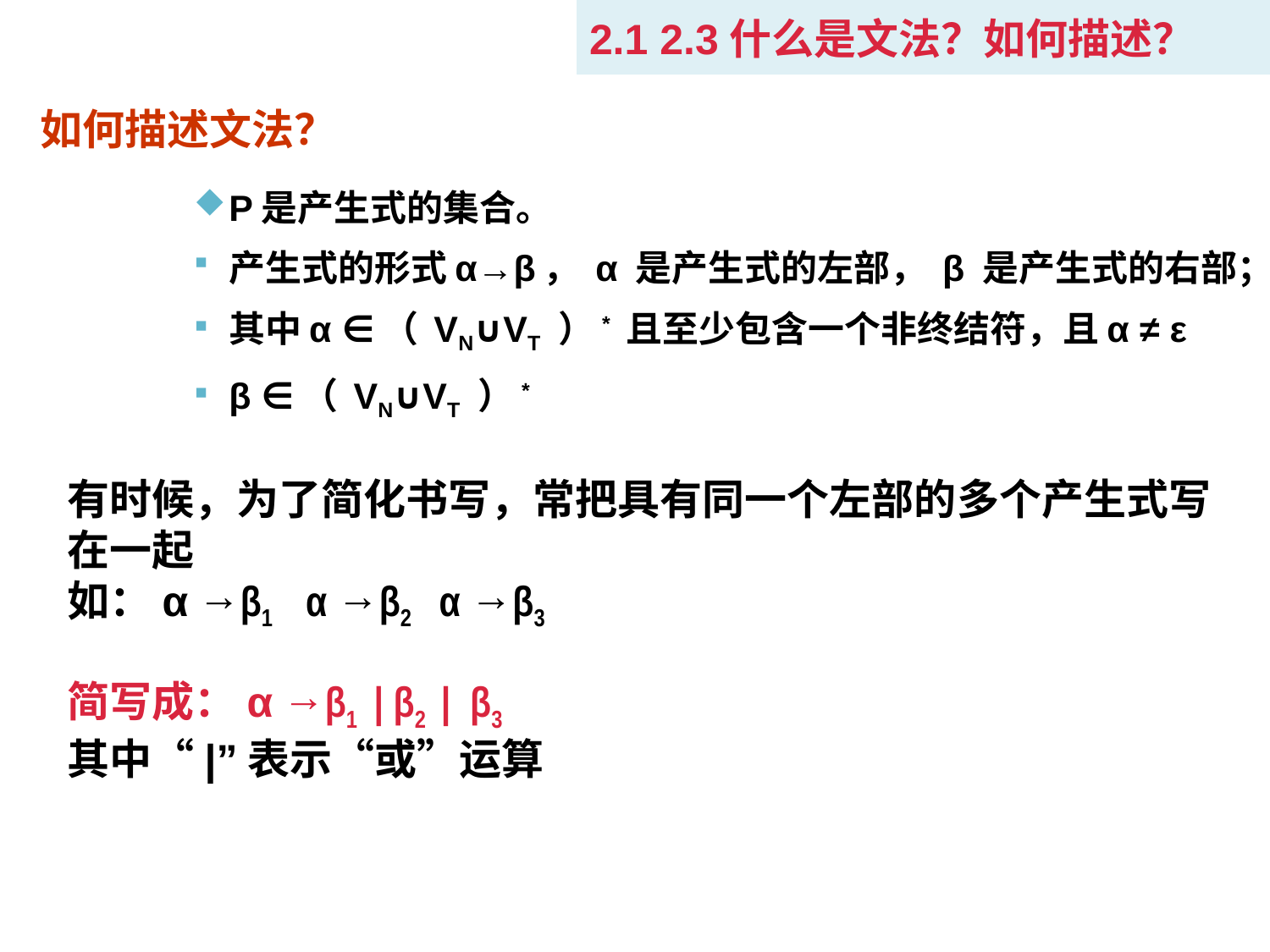

2.1 2.3什么是文法？如何描述？
如何描述文法？
P是产生式的集合。
产生式的形式α→β， α 是产生式的左部， β 是产生式的右部；
其中α ∈（ VN∪VT ）*  且至少包含一个非终结符，且α ≠ ε
β ∈（ VN∪VT ）*
有时候，为了简化书写，常把具有同一个左部的多个产生式写在一起
如：α →β1      α →β2     α →β3

简写成：α →β1   | β2  |  β3
其中“|”表示“或”运算